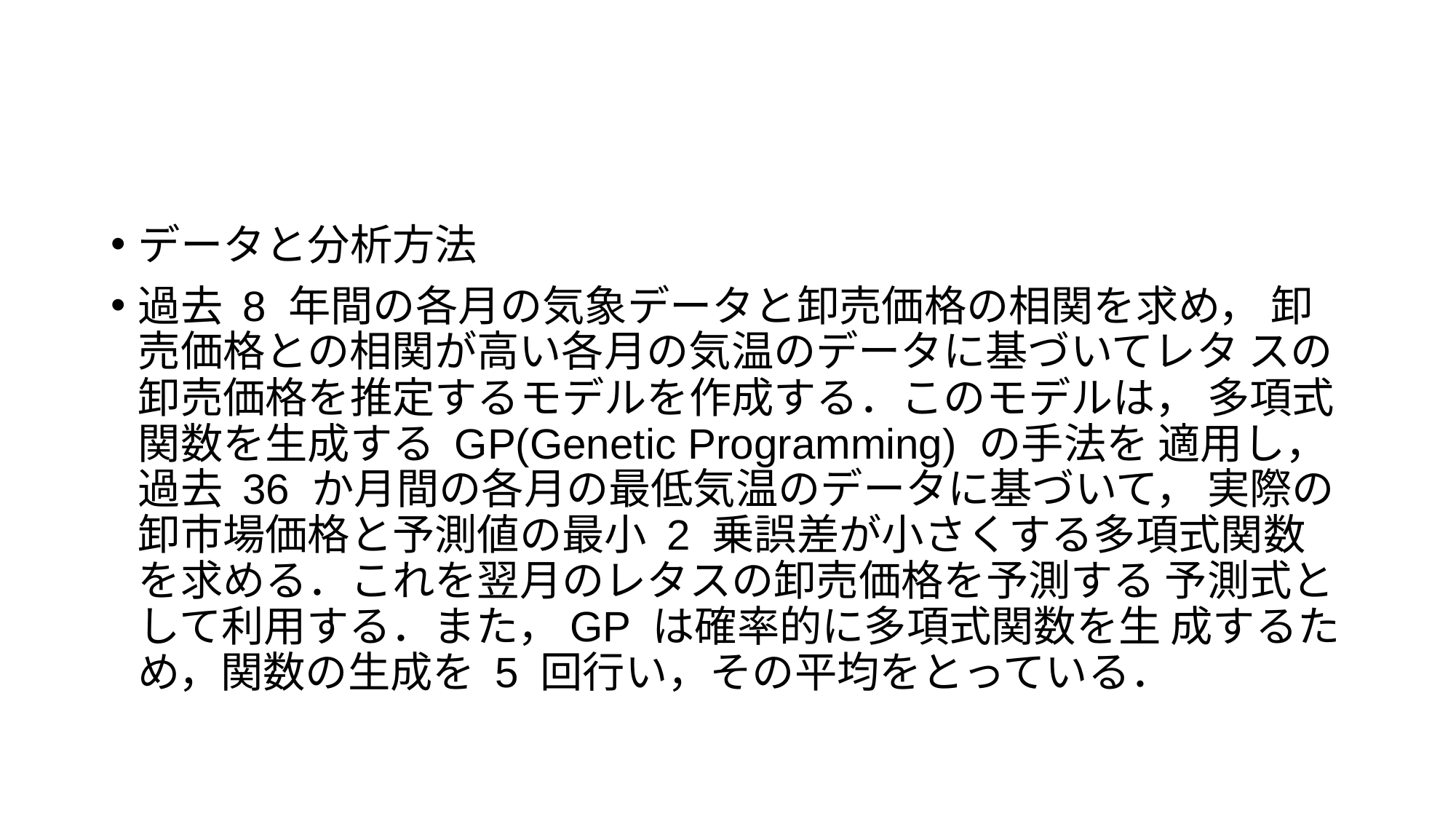

#
データと分析方法
過去 8 年間の各月の気象データと卸売価格の相関を求め， 卸売価格との相関が高い各月の気温のデータに基づいてレタ スの卸売価格を推定するモデルを作成する．このモデルは， 多項式関数を生成する GP(Genetic Programming) の手法を 適用し，過去 36 か月間の各月の最低気温のデータに基づいて， 実際の卸市場価格と予測値の最小 2 乗誤差が小さくする多項式関数を求める．これを翌月のレタスの卸売価格を予測する 予測式として利用する．また，GP は確率的に多項式関数を生 成するため，関数の生成を 5 回行い，その平均をとっている．